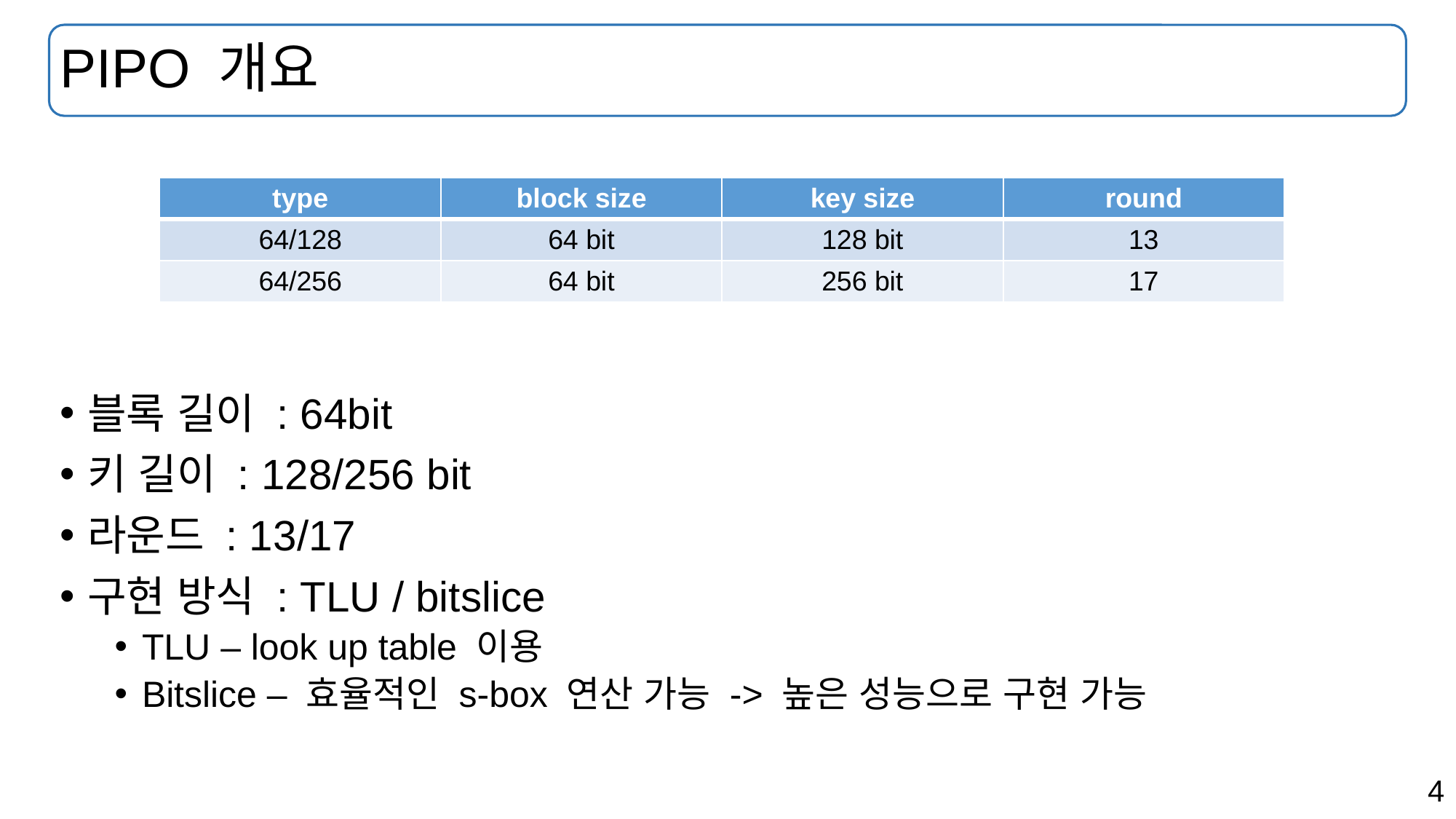

# PIPO 개요

블록 길이 : 64bit
키 길이 : 128/256 bit
라운드 : 13/17
구현 방식 : TLU / bitslice
TLU – look up table 이용
Bitslice – 효율적인 s-box 연산 가능 -> 높은 성능으로 구현 가능

| type | block size | key size | round |
| --- | --- | --- | --- |
| 64/128 | 64 bit | 128 bit | 13 |
| 64/256 | 64 bit | 256 bit | 17 |